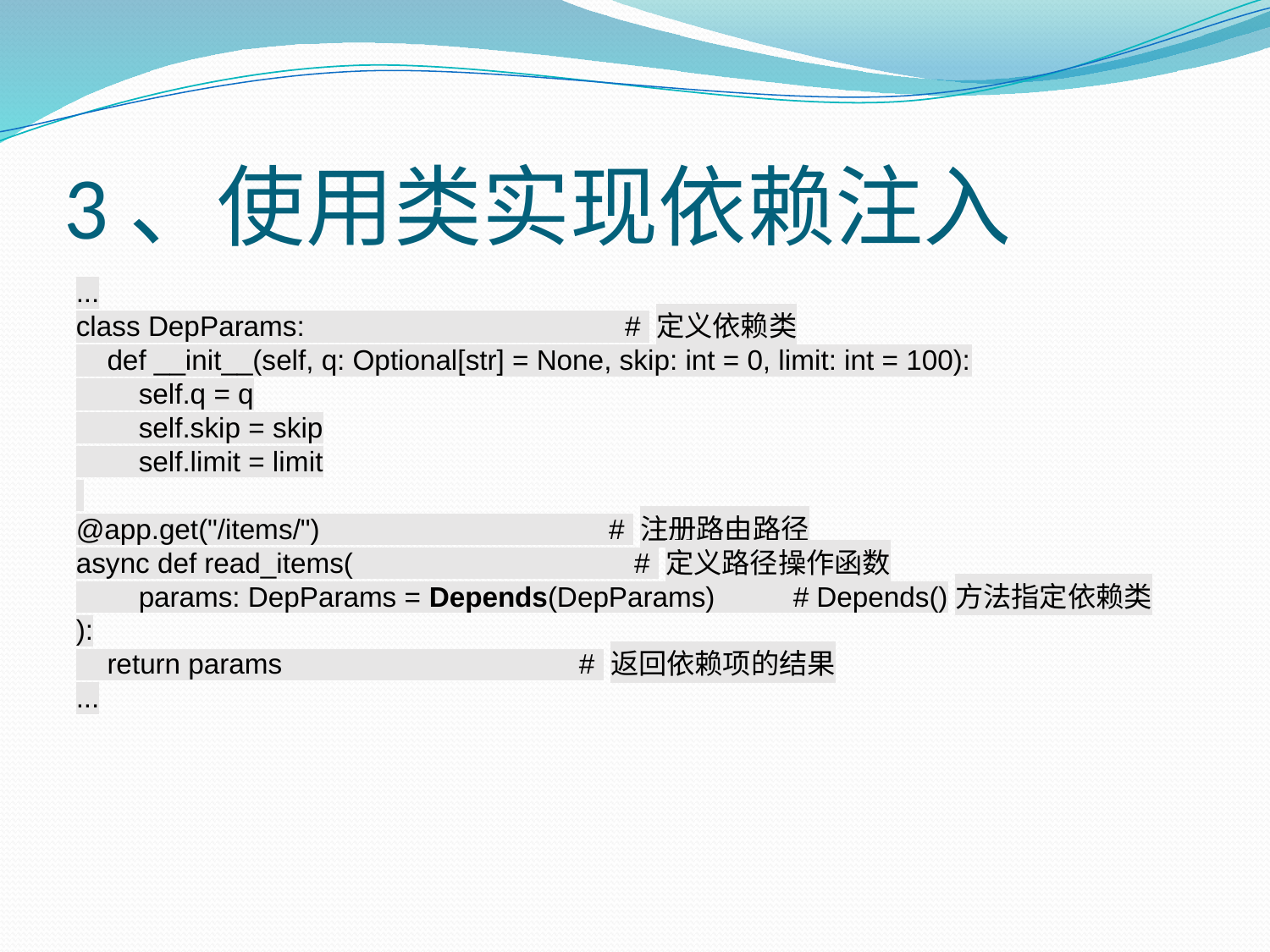

# 3、使用类实现依赖注入
...
class DepParams:                                         # 定义依赖类    def __init__(self, q: Optional[str] = None, skip: int = 0, limit: int = 100):        self.q = q        self.skip = skip        self.limit = limit @app.get("/items/")                                     # 注册路由路径
async def read_items(                                    # 定义路径操作函数        params: DepParams = Depends(DepParams)          # Depends()方法指定依赖类
):    return params                                      # 返回依赖项的结果
...